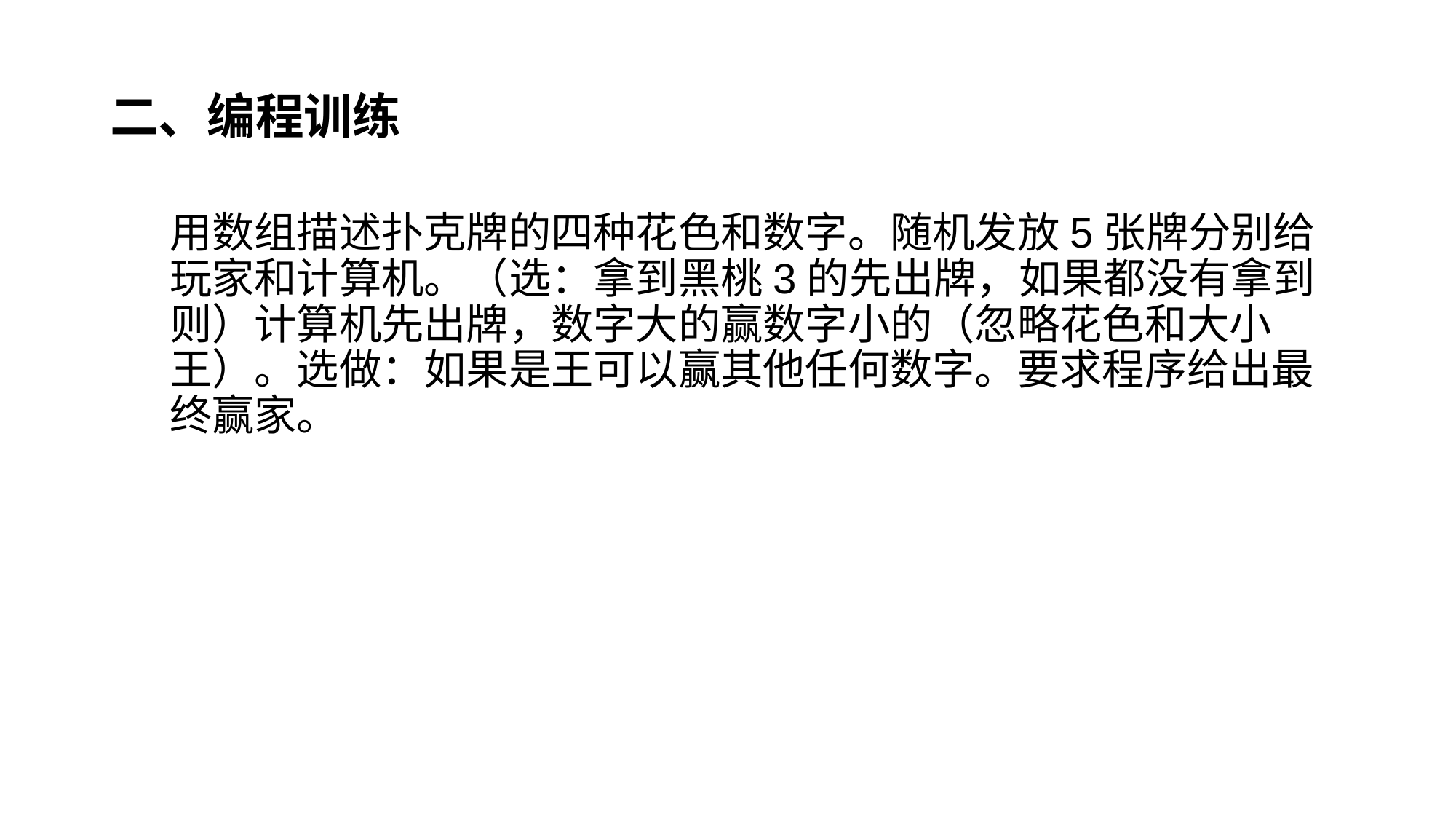

# 二、编程训练
用数组描述扑克牌的四种花色和数字。随机发放5张牌分别给玩家和计算机。（选：拿到黑桃3的先出牌，如果都没有拿到则）计算机先出牌，数字大的赢数字小的（忽略花色和大小王）。选做：如果是王可以赢其他任何数字。要求程序给出最终赢家。